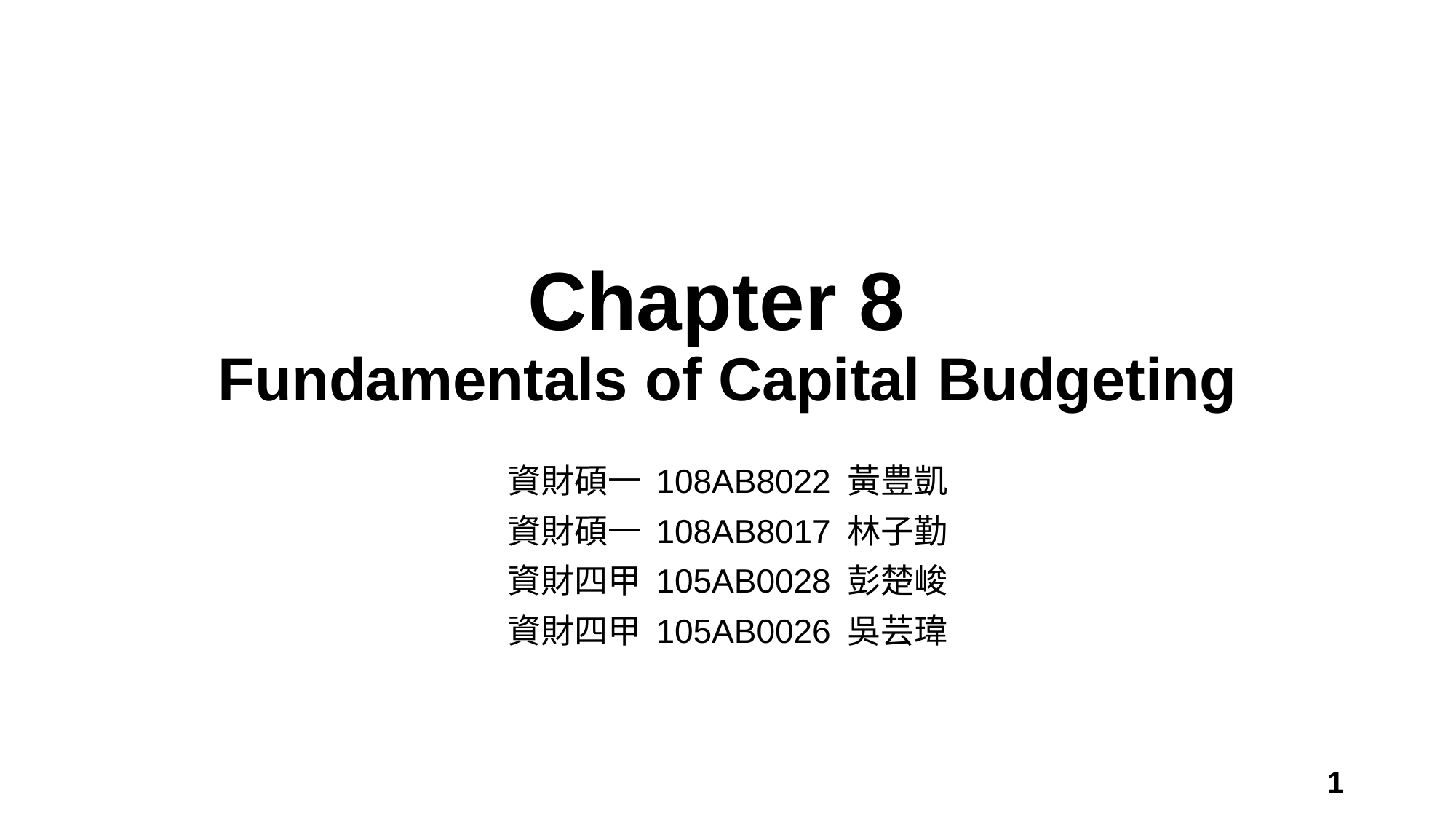

# Chapter 8 Fundamentals of Capital Budgeting
資財碩一 108AB8022 黃豊凱
資財碩一 108AB8017 林子勤
資財四甲 105AB0028 彭楚峻
資財四甲 105AB0026 吳芸瑋
1